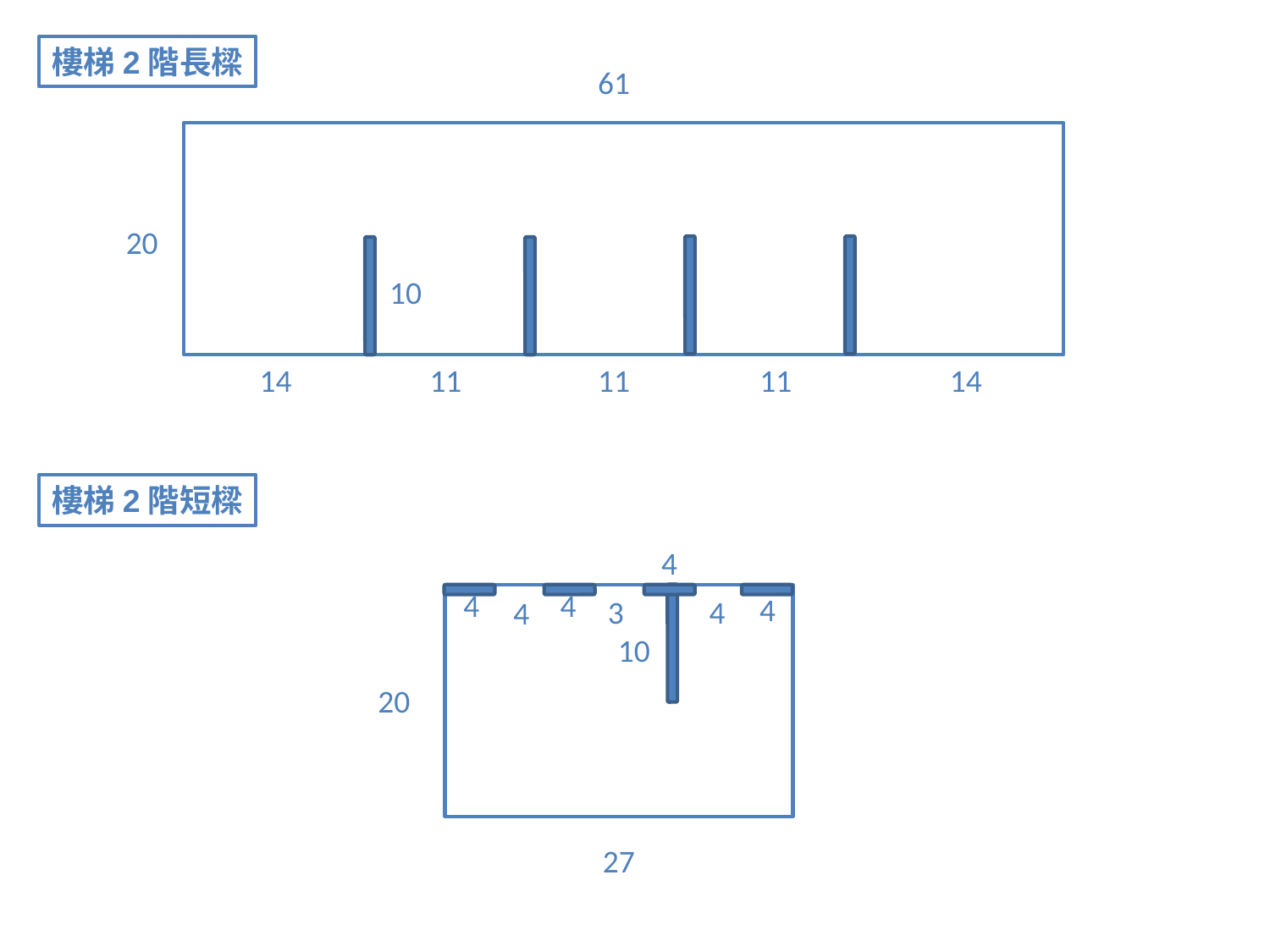

樓梯2階長樑
61

20
10

14
11
11
11
14
樓梯2階短樑
4
4
4
4

4
3
4
10

20
27